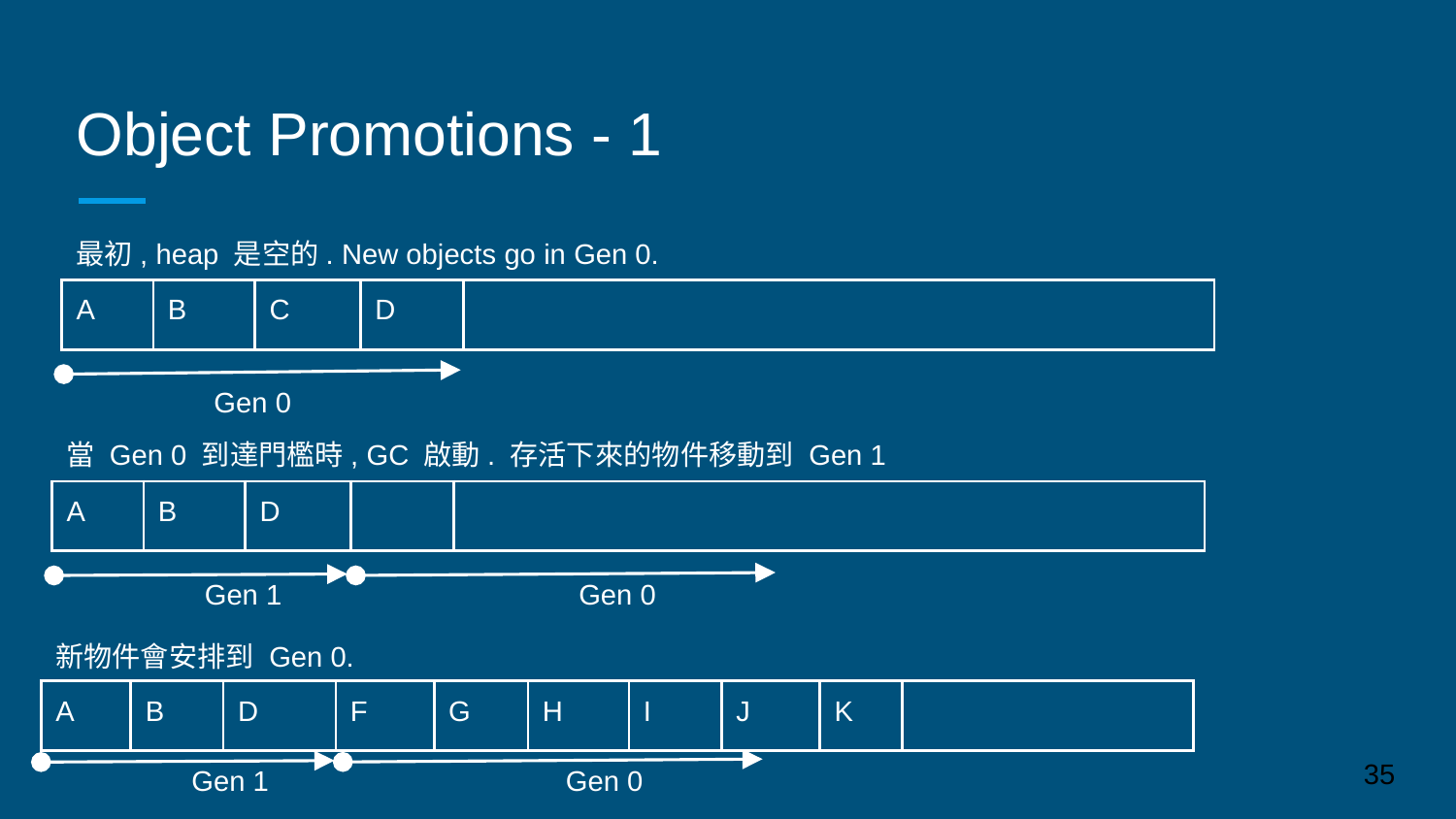

# Object Promotions - 1
最初, heap 是空的. New objects go in Gen 0.
| A | B | C | D |  |
| --- | --- | --- | --- | --- |
Gen 0
當 Gen 0 到達門檻時, GC 啟動. 存活下來的物件移動到 Gen 1
| A | B | D |  |  |
| --- | --- | --- | --- | --- |
Gen 1
Gen 0
新物件會安排到 Gen 0.
| A | B | D | F | G | H | I | J | K |  |
| --- | --- | --- | --- | --- | --- | --- | --- | --- | --- |
35
Gen 1
Gen 0